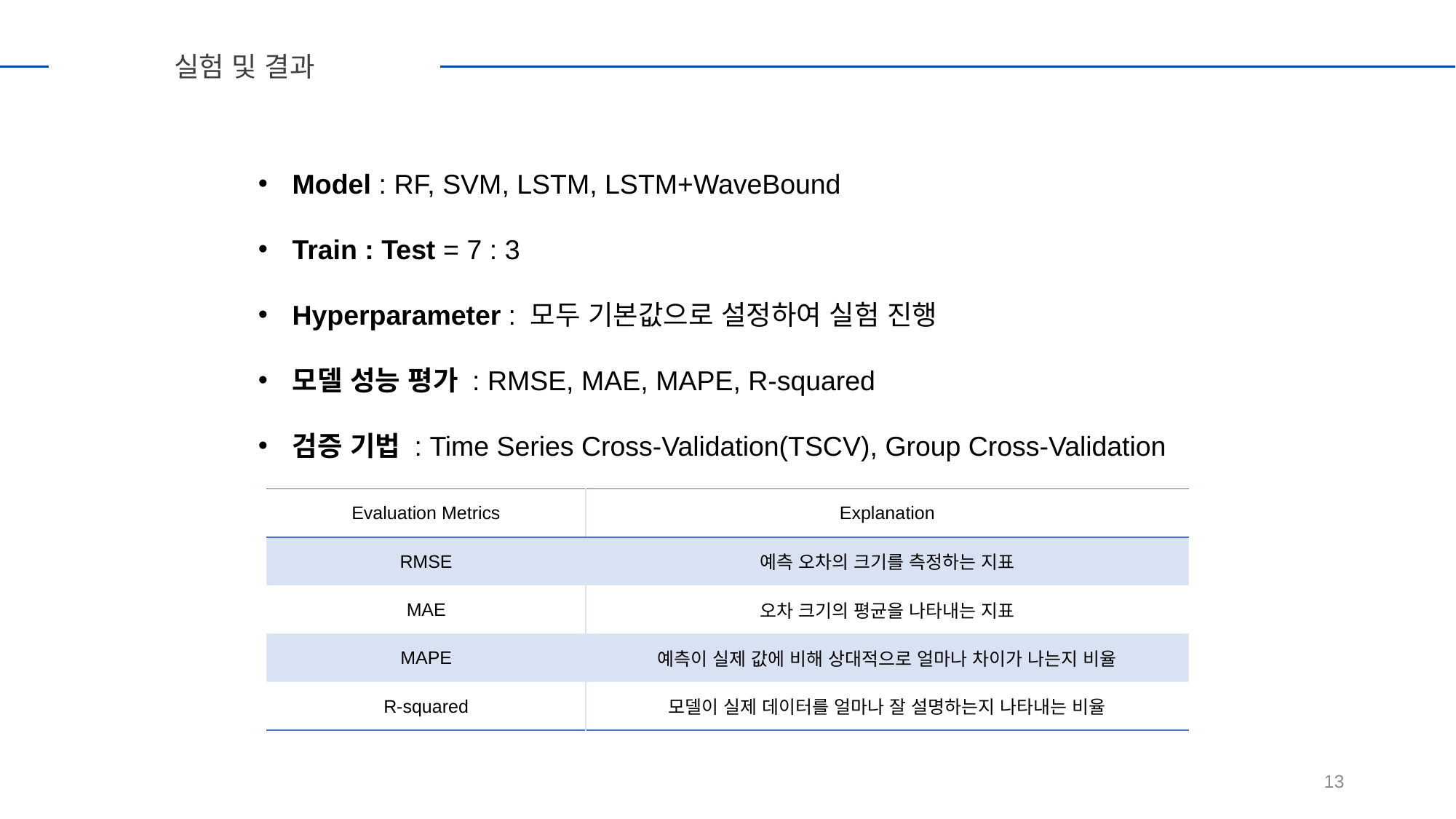

실험 및 결과
Model : RF, SVM, LSTM, LSTM+WaveBound
Train : Test = 7 : 3
Hyperparameter : 모두 기본값으로 설정하여 실험 진행
모델 성능 평가 : RMSE, MAE, MAPE, R-squared
검증 기법 : Time Series Cross-Validation(TSCV), Group Cross-Validation
| Evaluation Metrics | Explanation |
| --- | --- |
| RMSE | 예측 오차의 크기를 측정하는 지표 |
| MAE | 오차 크기의 평균을 나타내는 지표 |
| MAPE | 예측이 실제 값에 비해 상대적으로 얼마나 차이가 나는지 비율 |
| R-squared | 모델이 실제 데이터를 얼마나 잘 설명하는지 나타내는 비율 |
13